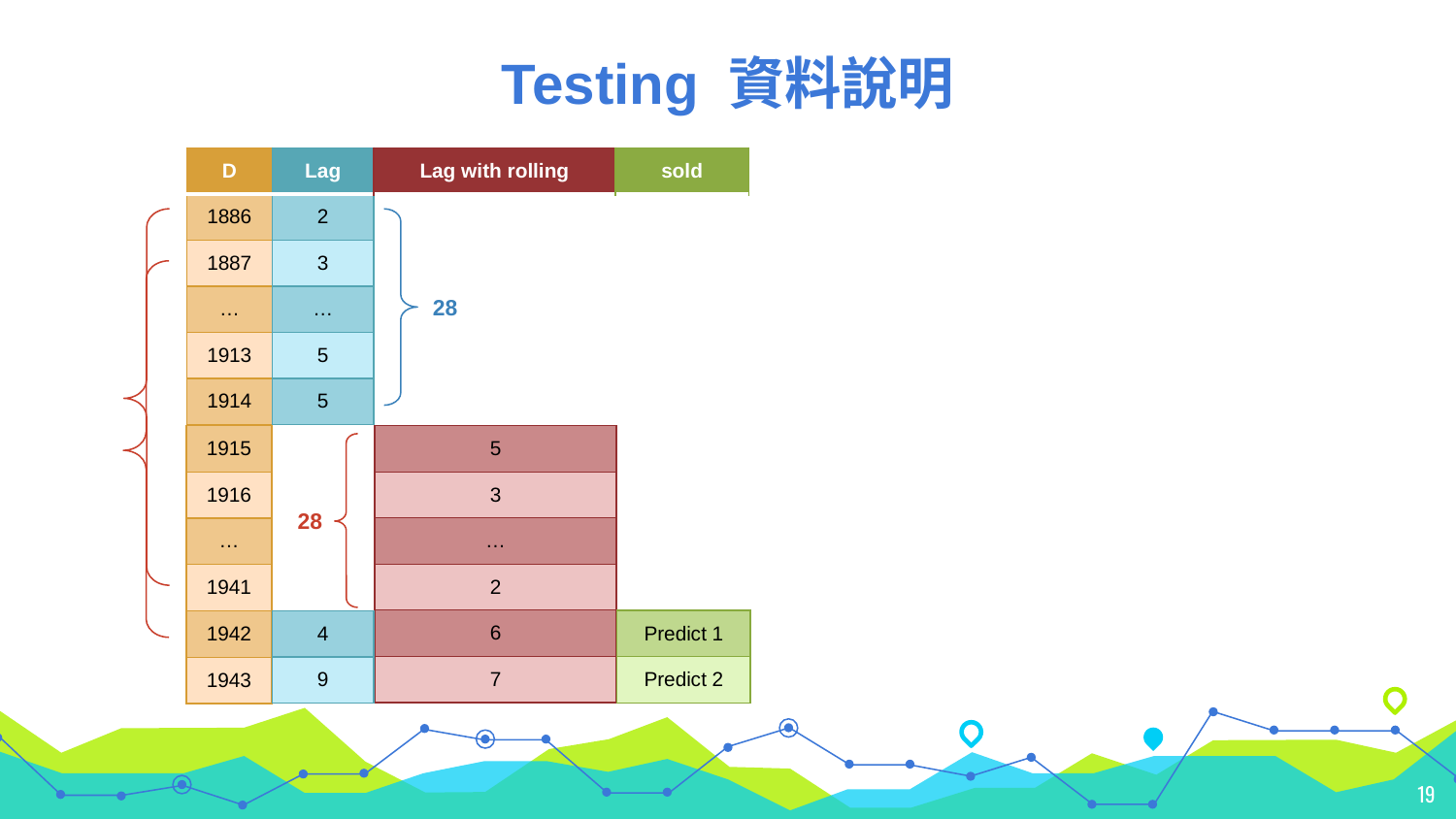

# Testing 資料說明
| Lag with rolling |
| --- |
| sold |
| --- |
| D |
| --- |
| 1886 |
| 1887 |
| … |
| 1913 |
| 1914 |
| Lag |
| --- |
| 2 |
| 3 |
| … |
| 5 |
| 5 |

28
| 1915 |
| --- |
| 1916 |
| … |
| 1941 |
| 1942 |
| 1943 |
| 5 |
| --- |
| 3 |
| … |
| 2 |
| 6 |
| 7 |

28
| Predict 1 |
| --- |
| Predict 2 |
| 4 |
| --- |
| 9 |
19